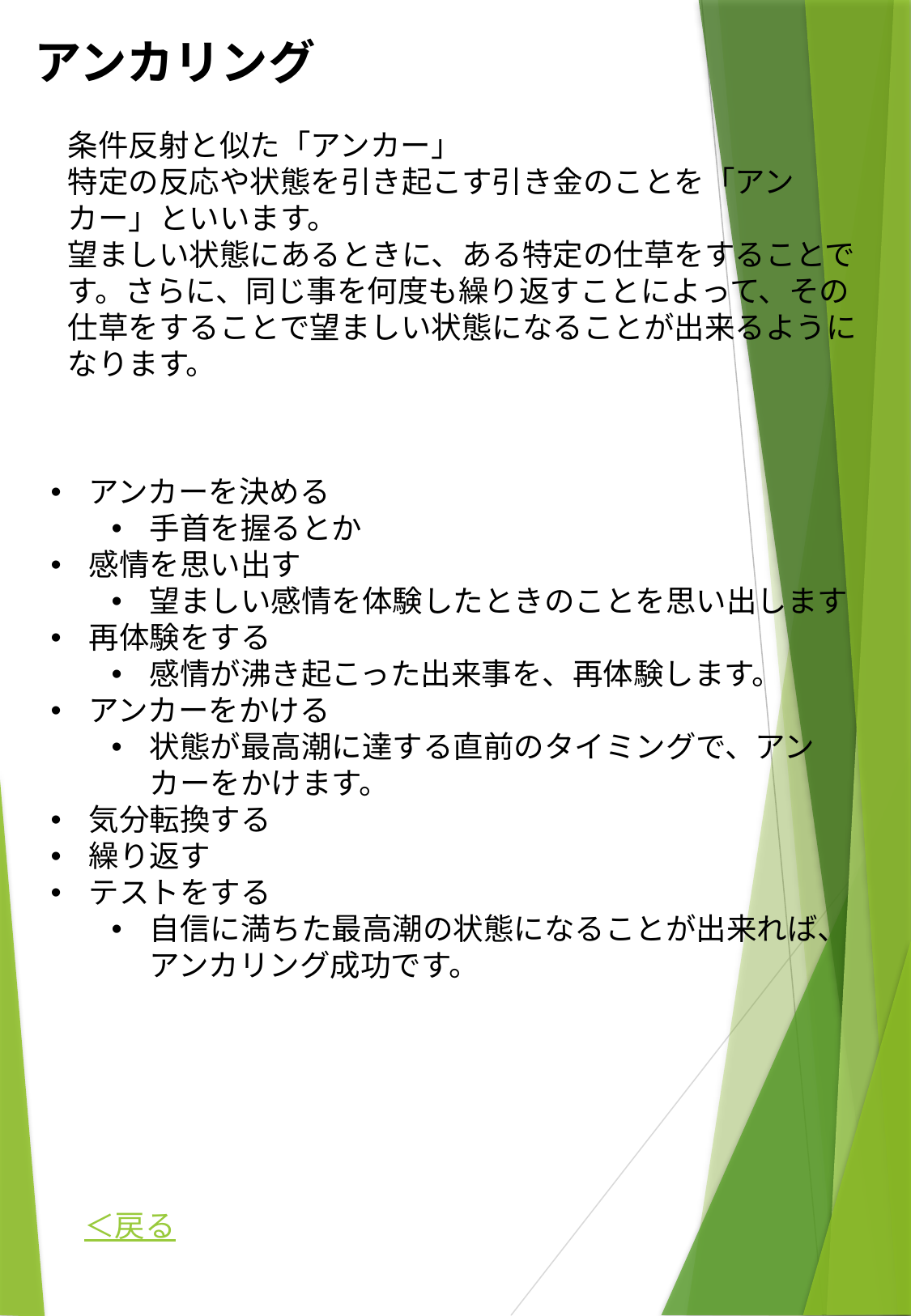

アンカリング
条件反射と似た「アンカー」
特定の反応や状態を引き起こす引き金のことを「アンカー」といいます。
望ましい状態にあるときに、ある特定の仕草をすることです。さらに、同じ事を何度も繰り返すことによって、その仕草をすることで望ましい状態になることが出来るようになります。
アンカーを決める
手首を握るとか
感情を思い出す
望ましい感情を体験したときのことを思い出します
再体験をする
感情が沸き起こった出来事を、再体験します。
アンカーをかける
状態が最高潮に達する直前のタイミングで、アンカーをかけます。
気分転換する
繰り返す
テストをする
自信に満ちた最高潮の状態になることが出来れば、アンカリング成功です。
＜戻る